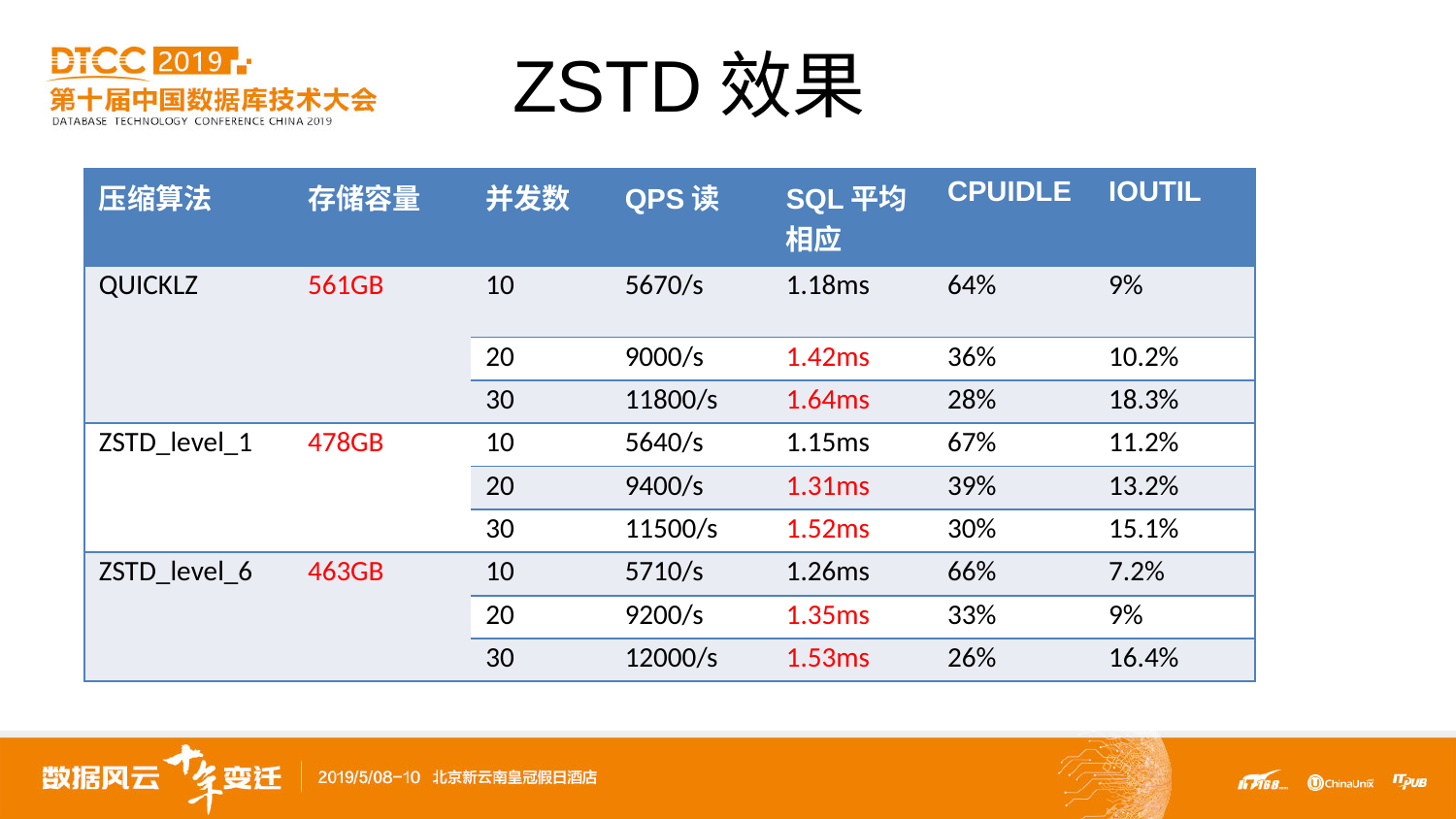

# ZSTD效果
| 压缩算法 | 存储容量 | 并发数 | QPS读 | SQL平均相应 | CPUIDLE | IOUTIL |
| --- | --- | --- | --- | --- | --- | --- |
| QUICKLZ | 561GB | 10 | 5670/s | 1.18ms | 64% | 9% |
|  |  | 20 | 9000/s | 1.42ms | 36% | 10.2% |
|  |  | 30 | 11800/s | 1.64ms | 28% | 18.3% |
| ZSTD\_level\_1 | 478GB | 10 | 5640/s | 1.15ms | 67% | 11.2% |
|  |  | 20 | 9400/s | 1.31ms | 39% | 13.2% |
|  |  | 30 | 11500/s | 1.52ms | 30% | 15.1% |
| ZSTD\_level\_6 | 463GB | 10 | 5710/s | 1.26ms | 66% | 7.2% |
|  |  | 20 | 9200/s | 1.35ms | 33% | 9% |
|  |  | 30 | 12000/s | 1.53ms | 26% | 16.4% |